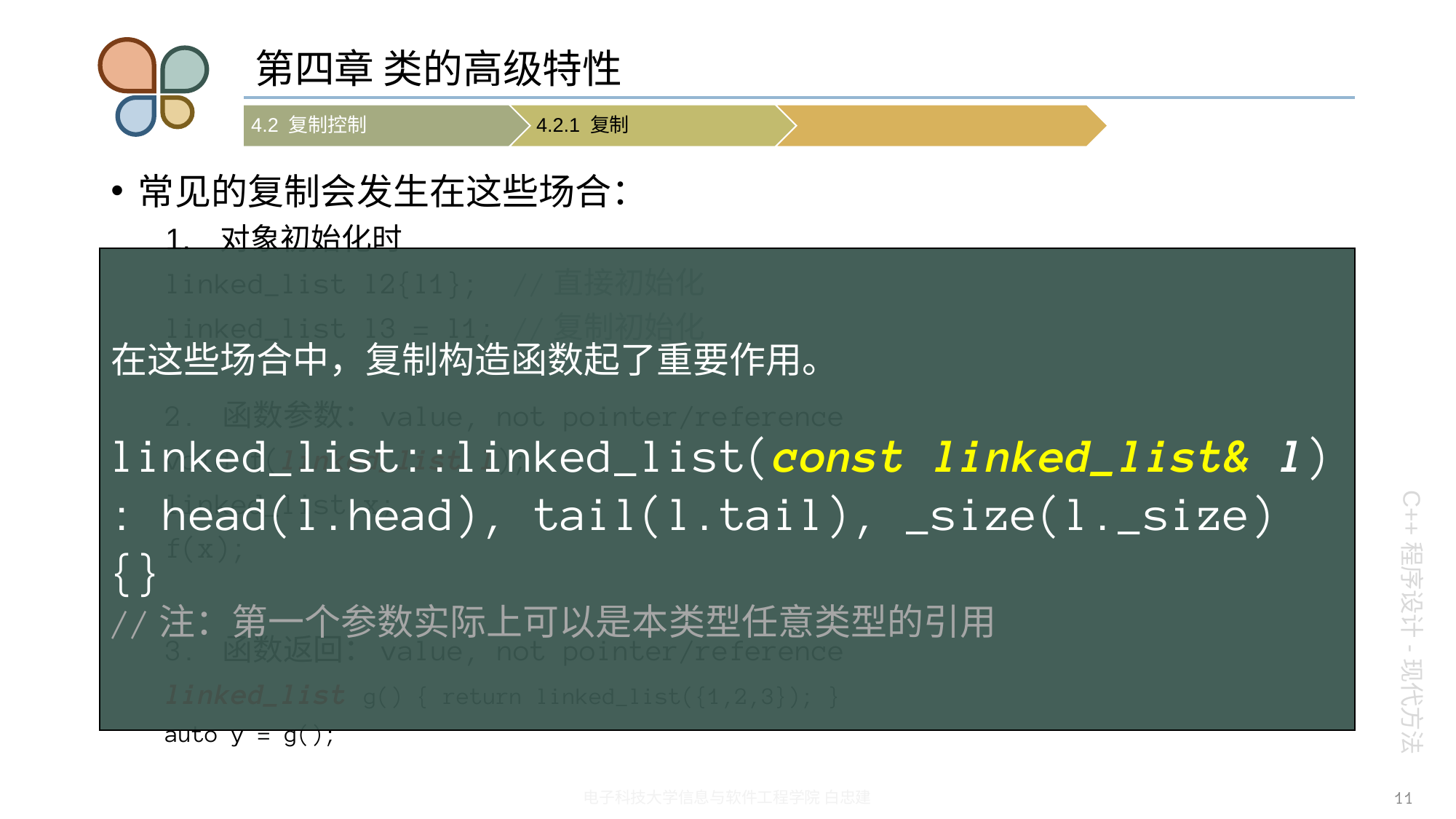

# 第四章 类的高级特性
4.2 复制控制
4.2.1 复制

常见的复制会发生在这些场合：
对象初始化时
linked_list l2{l1};  //直接初始化
linked_list l3 = l1; //复制初始化

2. 函数参数：value, not pointer/reference
void f(linked_list l);
linked_list x;
f(x);

3. 函数返回：value, not pointer/reference
linked_list g() { return linked_list({1,2,3}); }
auto y = g();
在这些场合中，复制构造函数起了重要作用。

linked_list::linked_list(const linked_list& l)
: head(l.head), tail(l.tail), _size(l._size)
{}
//注：第一个参数实际上可以是本类型任意类型的引用
11